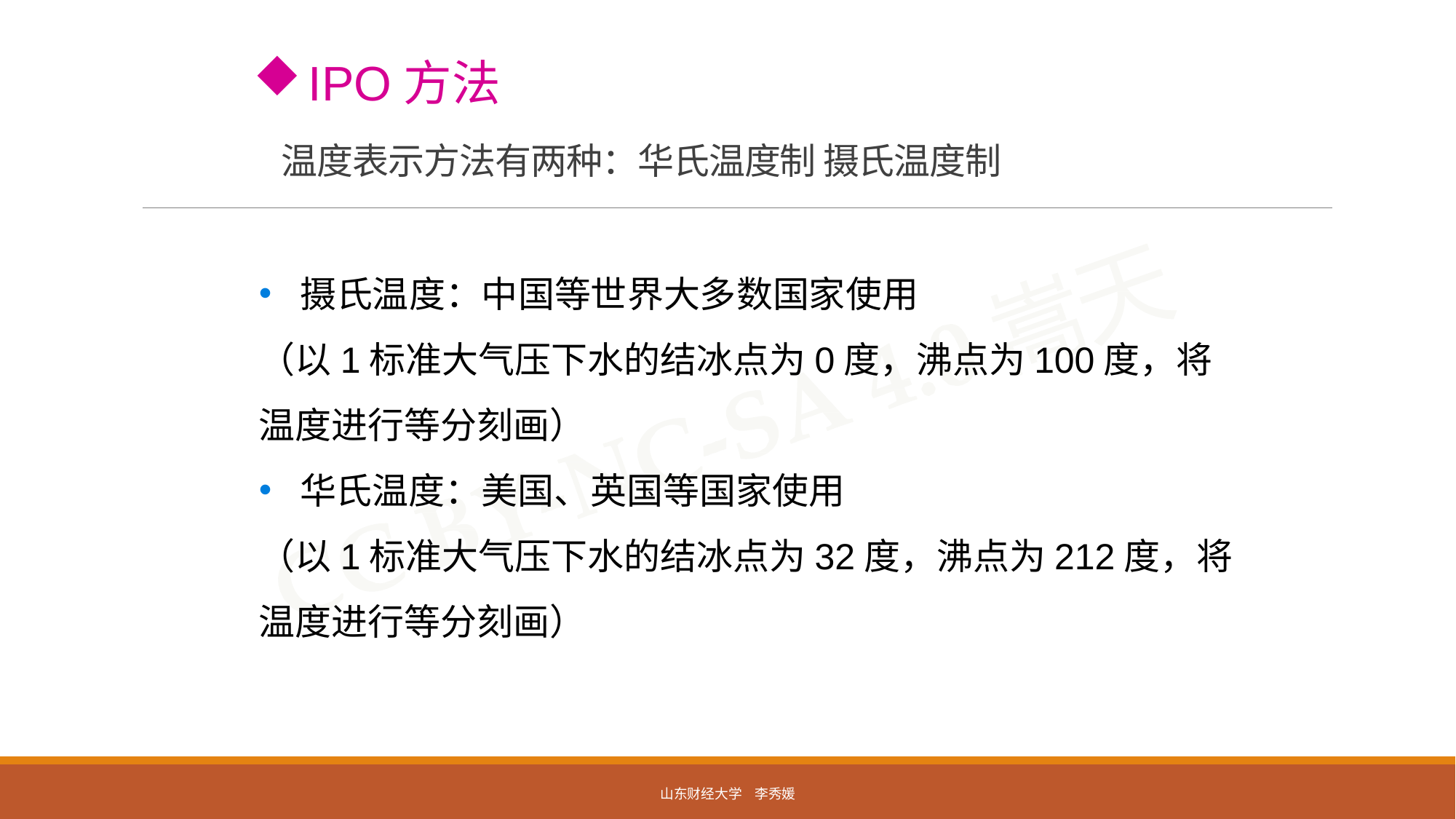

IPO方法
# 温度表示方法有两种：华氏温度制 摄氏温度制

摄氏温度：中国等世界大多数国家使用
（以1标准大气压下水的结冰点为0度，沸点为100度，将温度进行等分刻画）
华氏温度：美国、英国等国家使用
（以1标准大气压下水的结冰点为32度，沸点为212度，将温度进行等分刻画）

山东财经大学   李秀媛